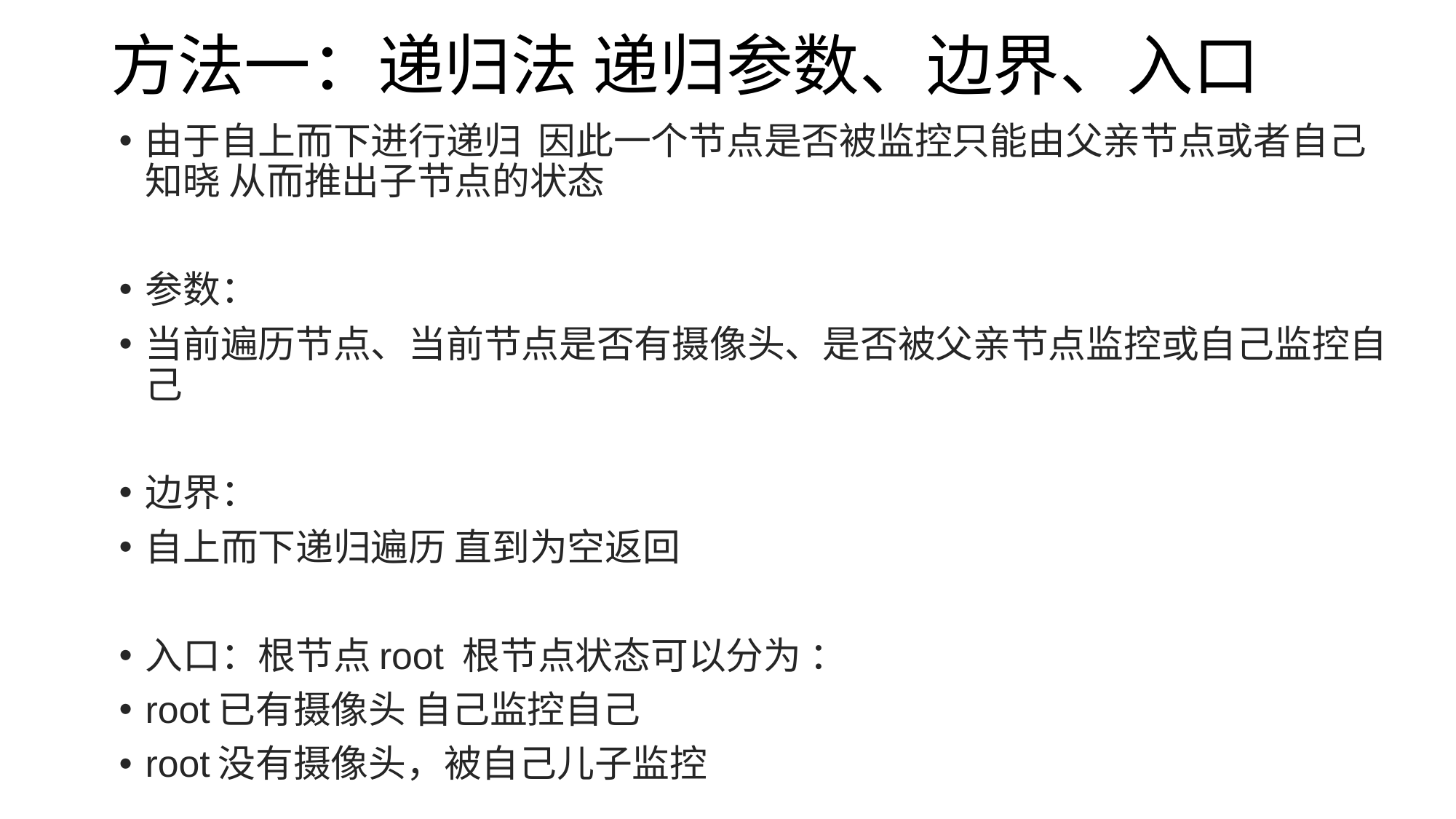

# 方法一：递归法 递归参数、边界、入口
由于自上而下进行递归  因此一个节点是否被监控只能由父亲节点或者自己知晓 从而推出子节点的状态

参数：
当前遍历节点、当前节点是否有摄像头、是否被父亲节点监控或自己监控自己

边界：
自上而下递归遍历 直到为空返回

入口：根节点root 根节点状态可以分为 ：
root已有摄像头 自己监控自己
root没有摄像头，被自己儿子监控